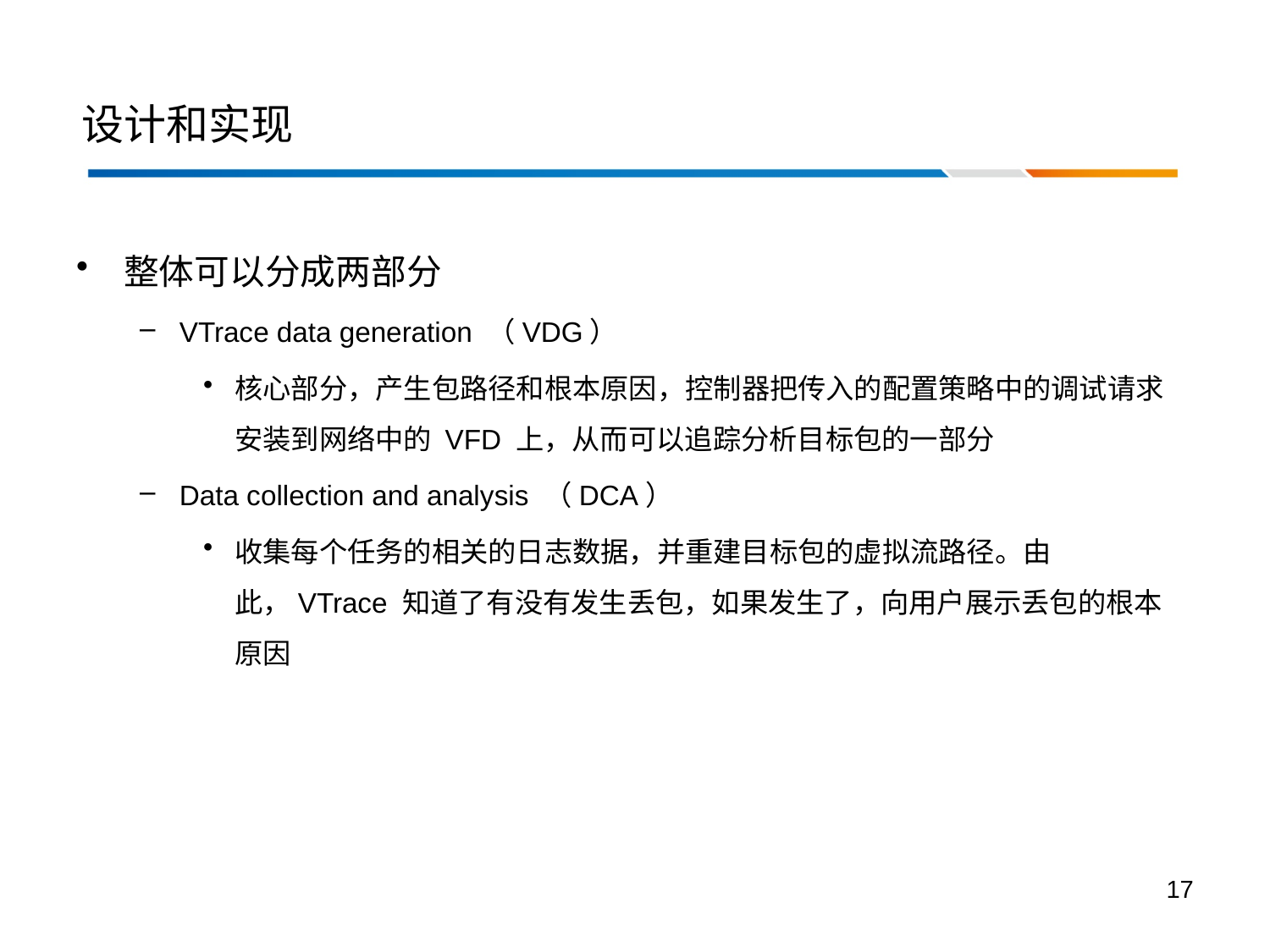

# 设计和实现
整体可以分成两部分
VTrace data generation （VDG）
核心部分，产生包路径和根本原因，控制器把传入的配置策略中的调试请求安装到网络中的 VFD 上，从而可以追踪分析目标包的一部分
Data collection and analysis （DCA）
收集每个任务的相关的日志数据，并重建目标包的虚拟流路径。由此，VTrace 知道了有没有发生丢包，如果发生了，向用户展示丢包的根本原因
17